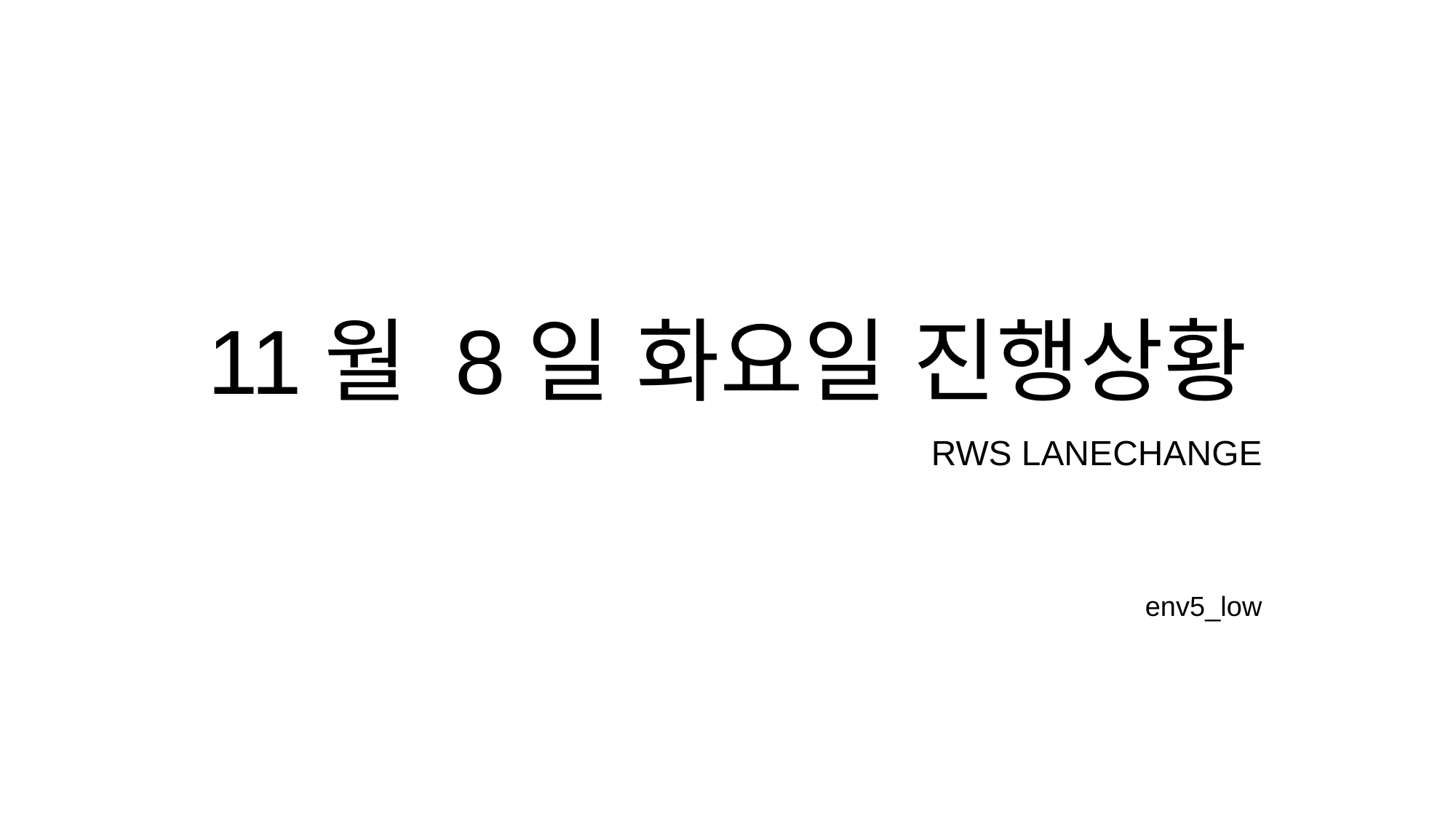

# 11월 8일 화요일 진행상황
RWS LANECHANGE

env5_low